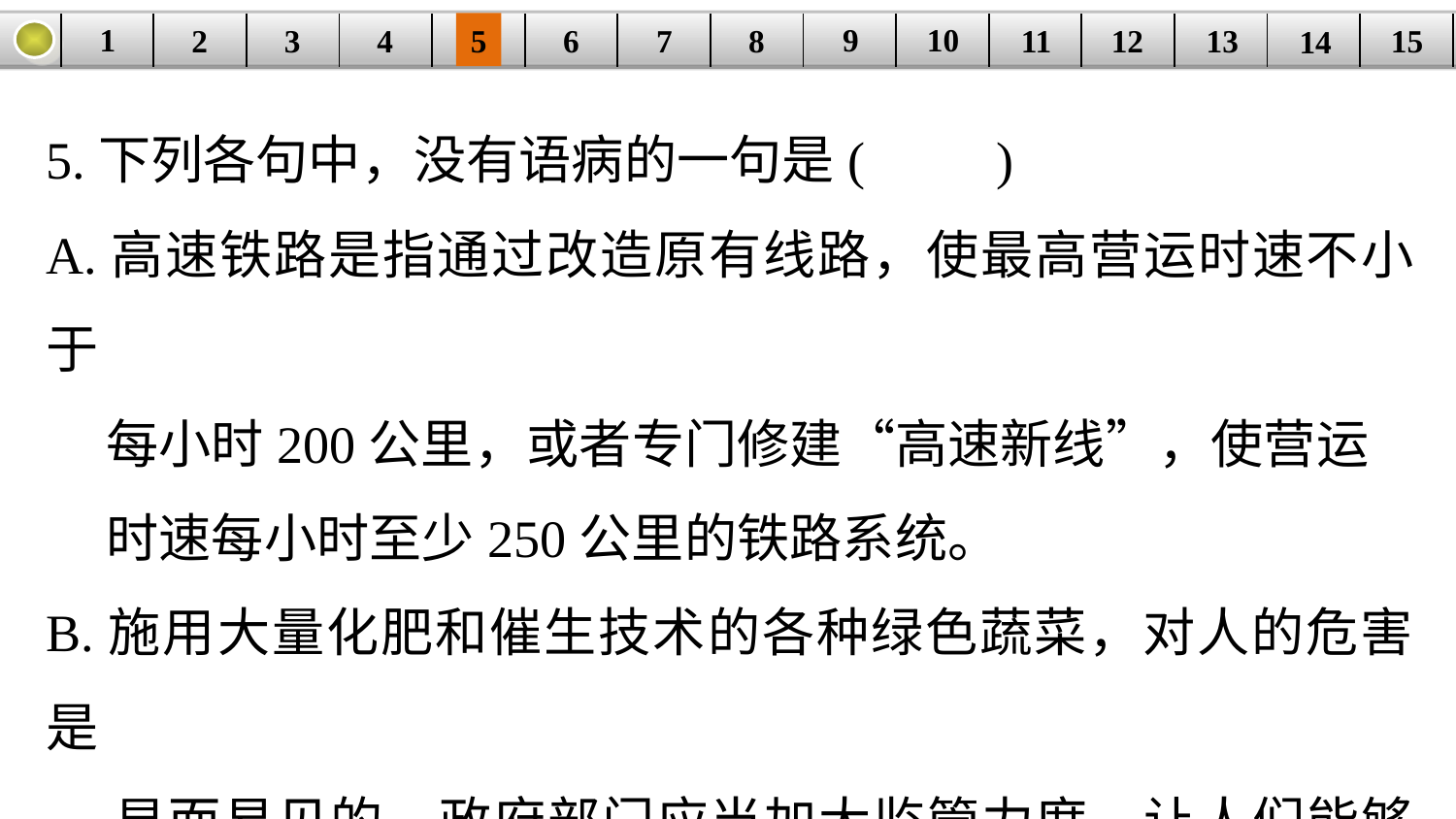

9
10
1
3
4
5
6
8
11
2
12
15
|  |  |  |  |  |  |  |  |  |  |  |  |  |  |  |
| --- | --- | --- | --- | --- | --- | --- | --- | --- | --- | --- | --- | --- | --- | --- |
7
13
14

5.下列各句中，没有语病的一句是(　　)
A.高速铁路是指通过改造原有线路，使最高营运时速不小于
    每小时200公里，或者专门修建“高速新线”，使营运
    时速每小时至少250公里的铁路系统。
B.施用大量化肥和催生技术的各种绿色蔬菜，对人的危害是
    显而易见的，政府部门应当加大监管力度，让人们能够吃
    到放心的蔬菜。